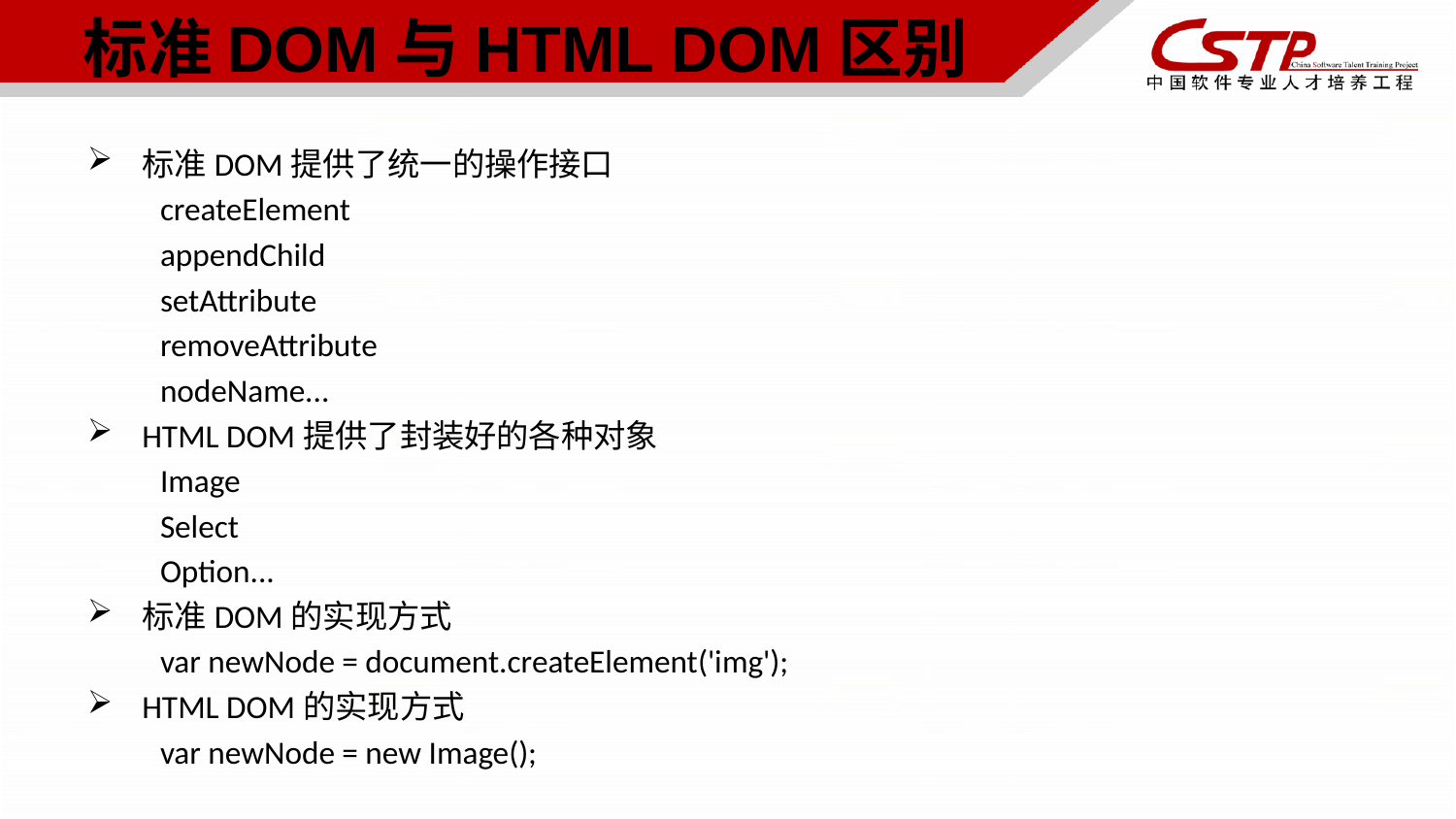

# 标准DOM与HTML DOM区别
标准DOM提供了统一的操作接口
createElement
appendChild
setAttribute
removeAttribute
nodeName...
HTML DOM提供了封装好的各种对象
Image
Select
Option...
标准DOM的实现方式
var newNode = document.createElement('img');
HTML DOM的实现方式
var newNode = new Image();